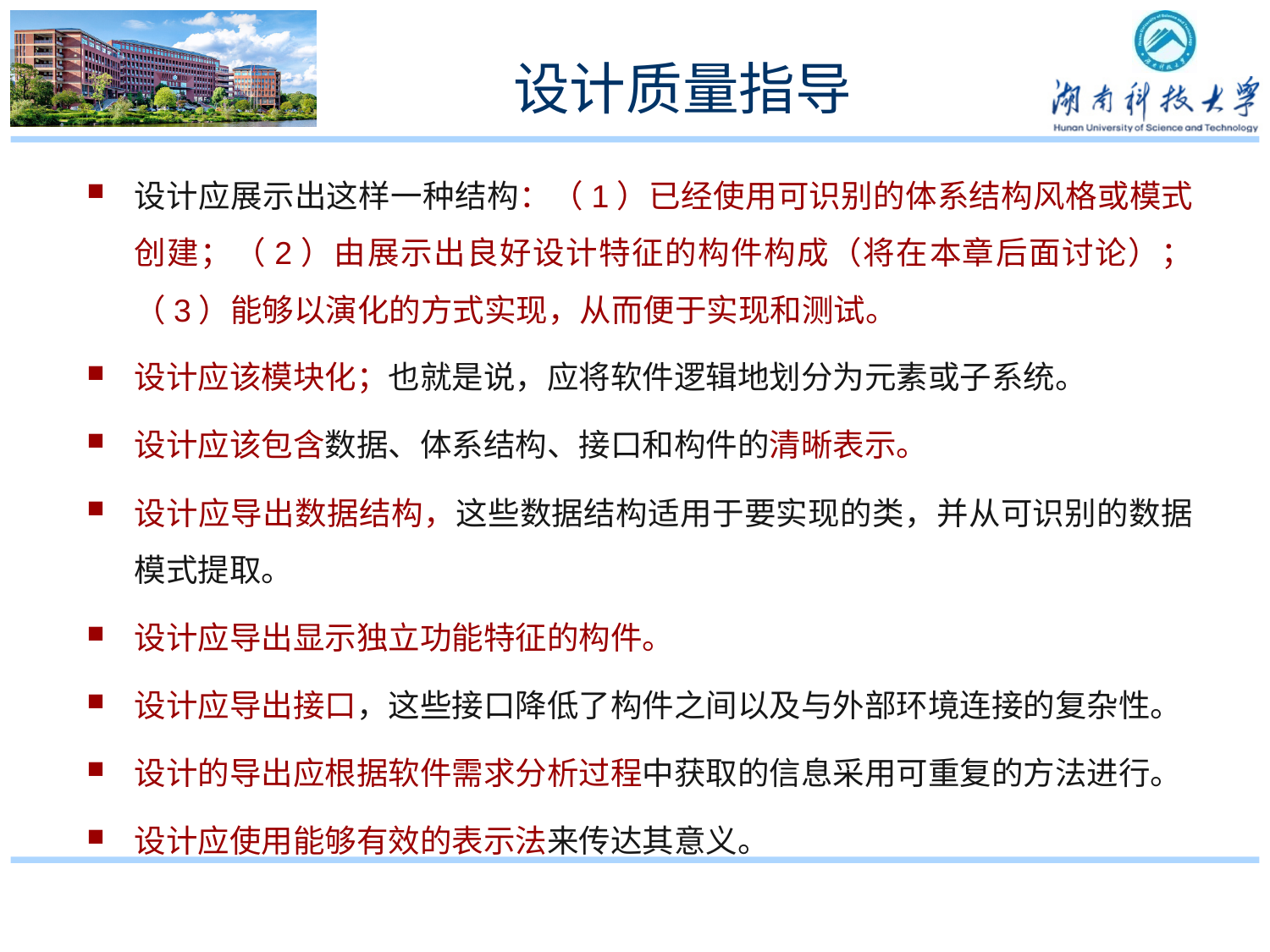

# 设计质量指导
设计应展示出这样一种结构：（1）已经使用可识别的体系结构风格或模式创建；（2）由展示出良好设计特征的构件构成（将在本章后面讨论）；（3）能够以演化的方式实现，从而便于实现和测试。
设计应该模块化；也就是说，应将软件逻辑地划分为元素或子系统。
设计应该包含数据、体系结构、接口和构件的清晰表示。
设计应导出数据结构，这些数据结构适用于要实现的类，并从可识别的数据模式提取。
设计应导出显示独立功能特征的构件。
设计应导出接口，这些接口降低了构件之间以及与外部环境连接的复杂性。
设计的导出应根据软件需求分析过程中获取的信息采用可重复的方法进行。
设计应使用能够有效的表示法来传达其意义。
6